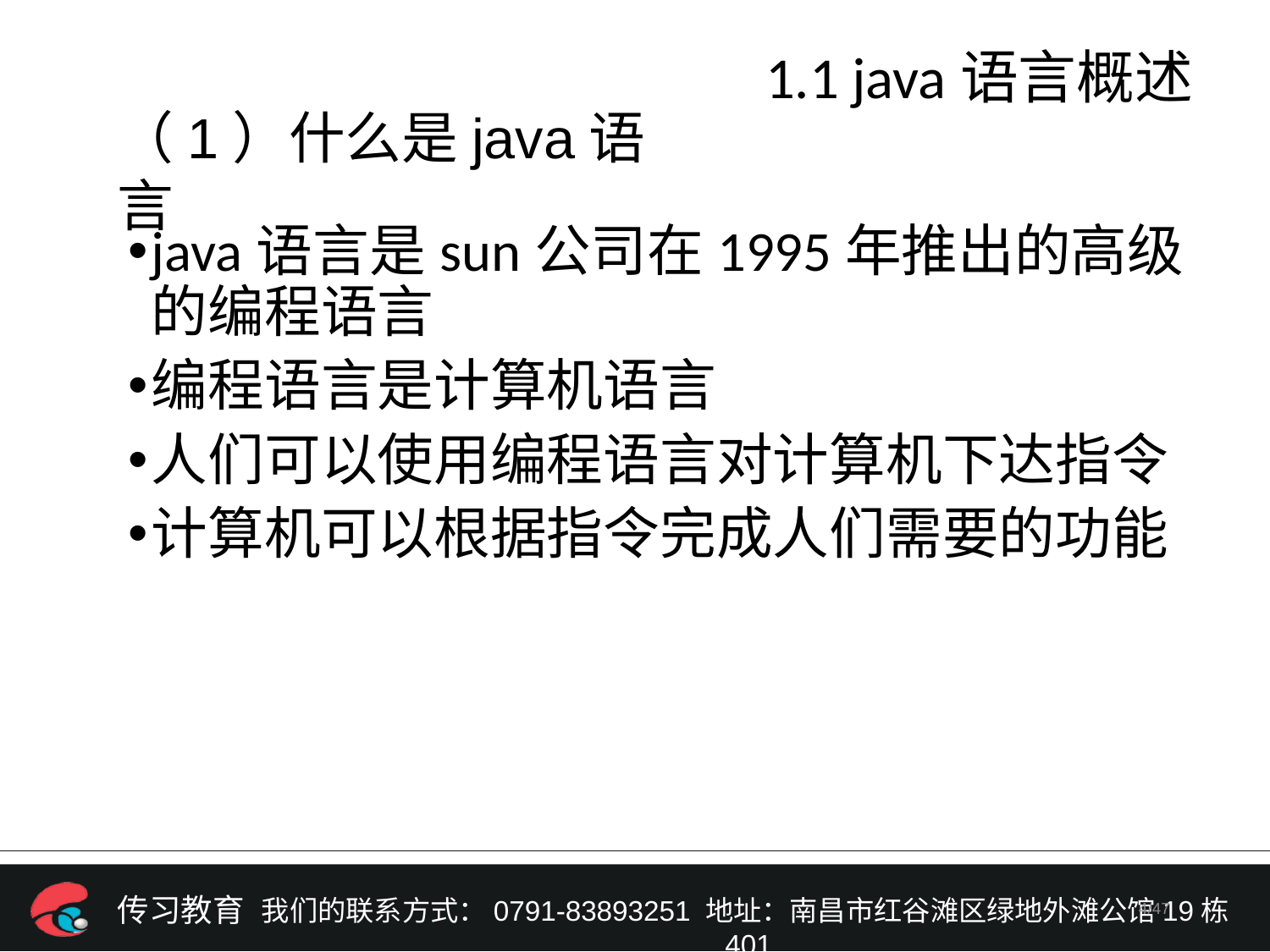

# 1.1 java语言概述
（1）什么是java语言
java语言是sun公司在1995年推出的高级的编程语言
编程语言是计算机语言
人们可以使用编程语言对计算机下达指令
计算机可以根据指令完成人们需要的功能
4/47